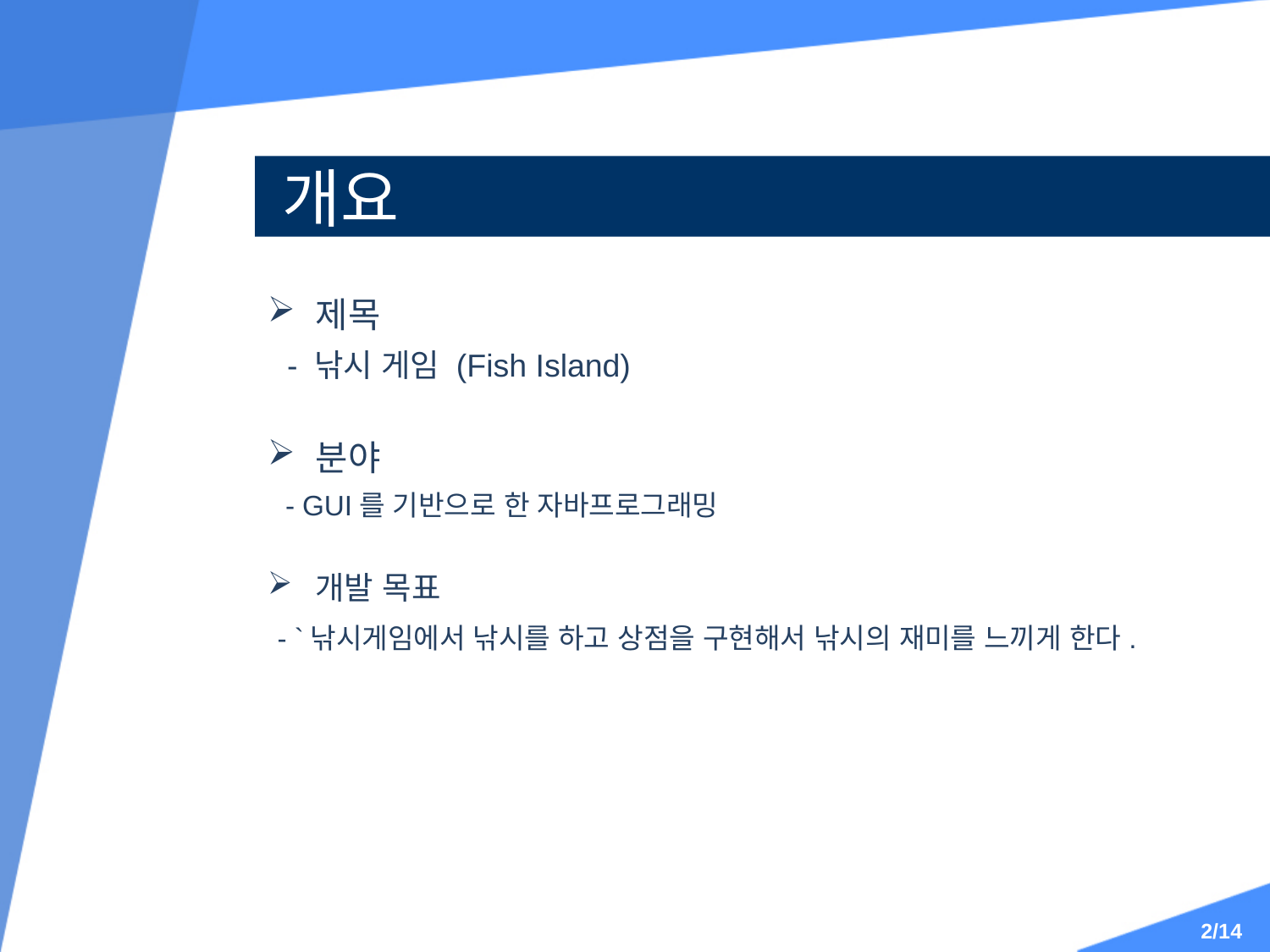

개요
제목
  - 낚시 게임 (Fish Island)

분야
  - GUI를 기반으로 한 자바프로그래밍

개발 목표
 - `낚시게임에서 낚시를 하고 상점을 구현해서 낚시의 재미를 느끼게 한다.
2/14